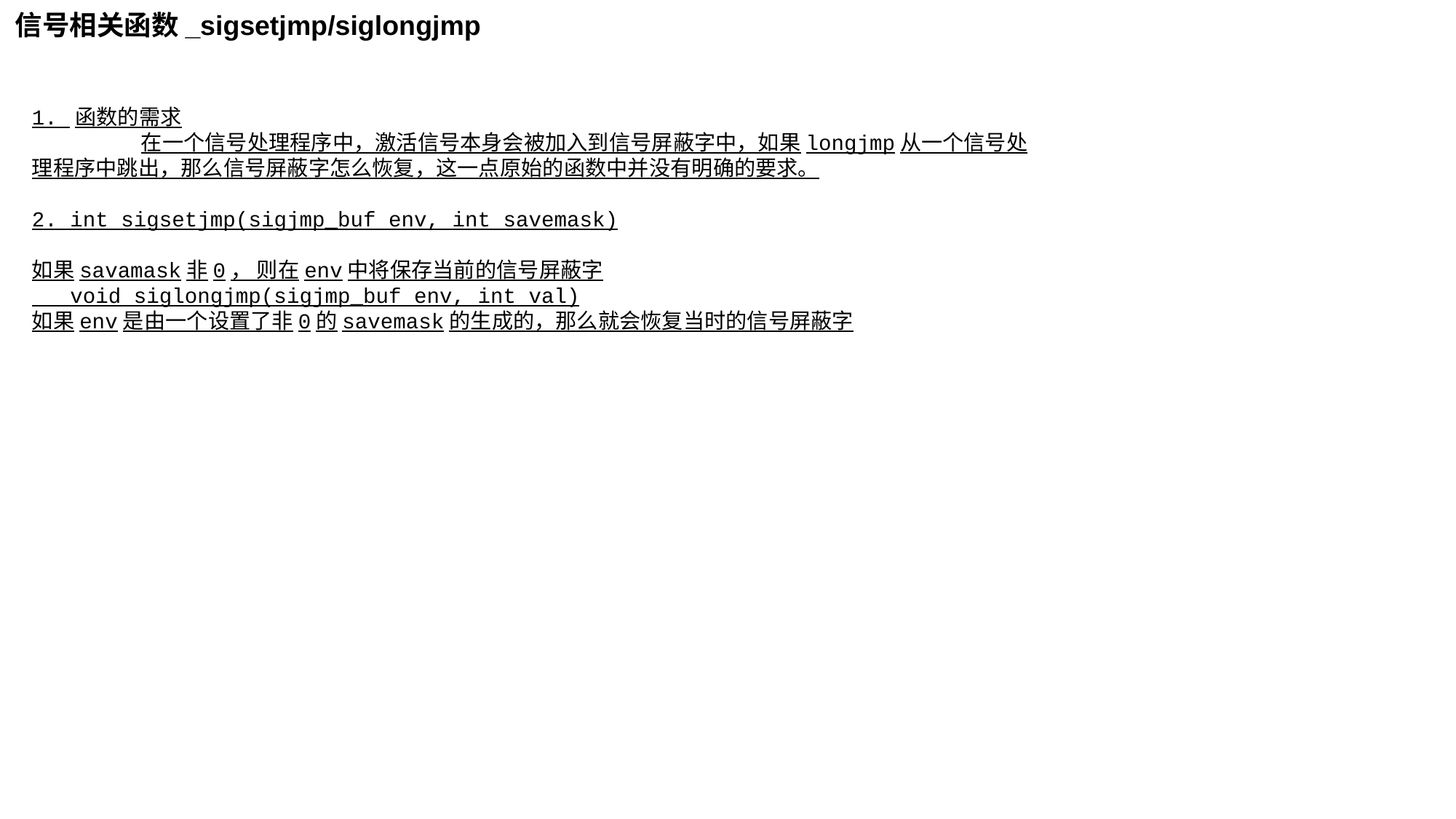

信号相关函数_sigsetjmp/siglongjmp
1. 函数的需求
	在一个信号处理程序中，激活信号本身会被加入到信号屏蔽字中，如果longjmp从一个信号处理程序中跳出，那么信号屏蔽字怎么恢复，这一点原始的函数中并没有明确的要求。

2. int sigsetjmp(sigjmp_buf env, int savemask)

如果savamask非0， 则在env中将保存当前的信号屏蔽字
   void siglongjmp(sigjmp_buf env, int val)
如果env是由一个设置了非0的savemask的生成的，那么就会恢复当时的信号屏蔽字